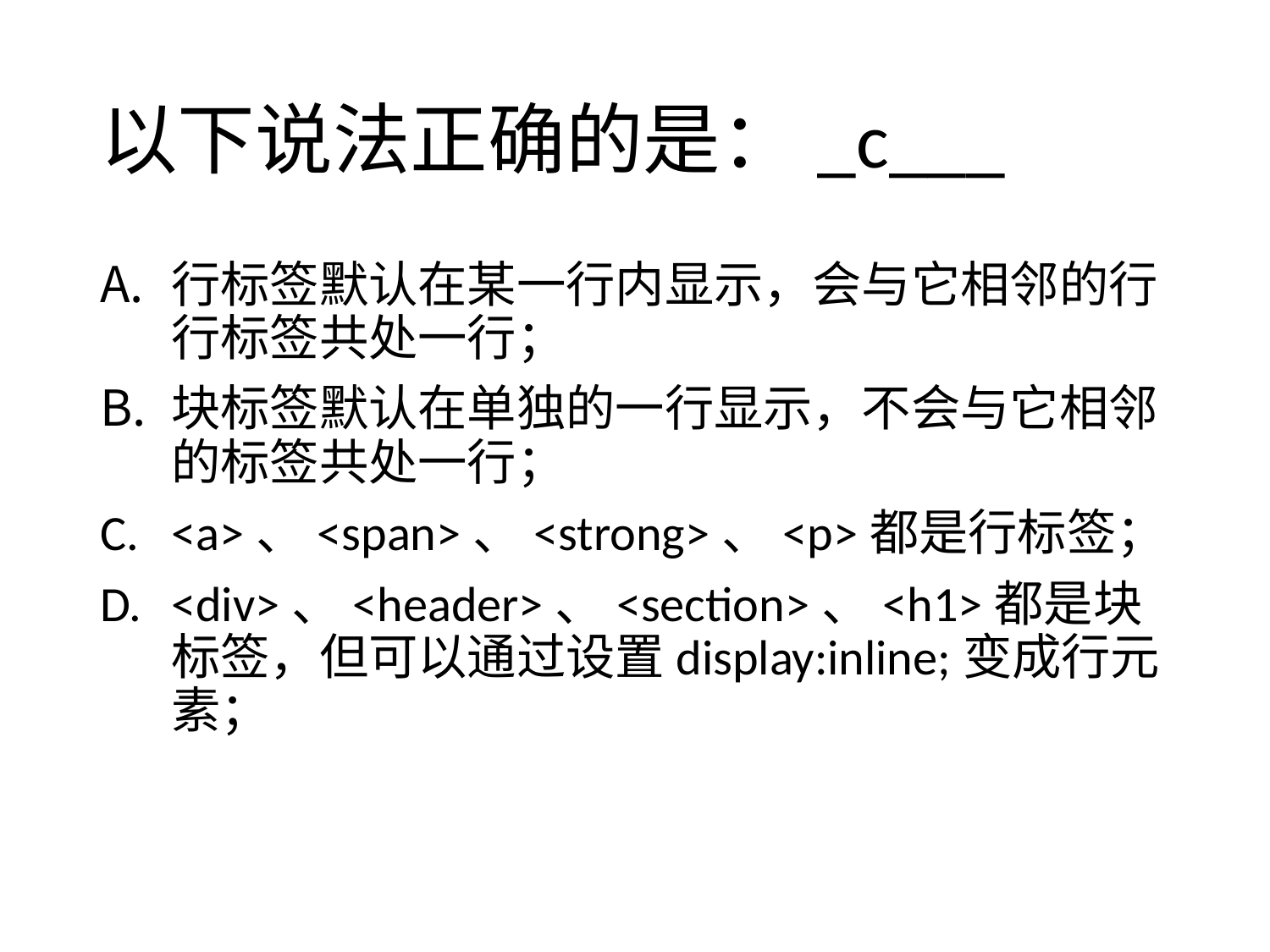

# 以下说法正确的是：_c___
行标签默认在某一行内显示，会与它相邻的行行标签共处一行；
块标签默认在单独的一行显示，不会与它相邻的标签共处一行；
<a>、<span>、<strong>、<p>都是行标签；
<div>、<header>、<section>、<h1>都是块标签，但可以通过设置display:inline;变成行元素；